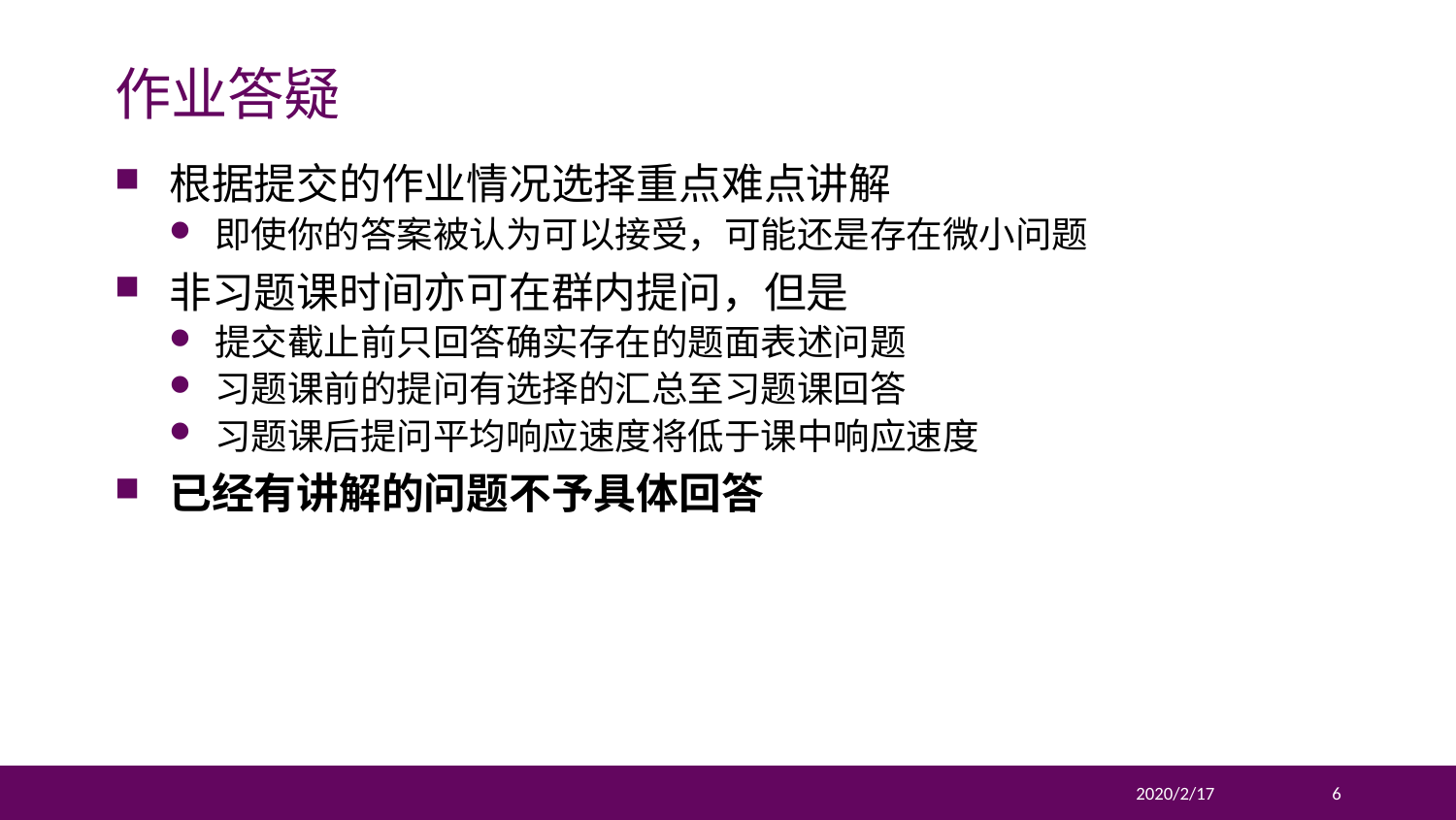

# 作业答疑
根据提交的作业情况选择重点难点讲解
即使你的答案被认为可以接受，可能还是存在微小问题
非习题课时间亦可在群内提问，但是
提交截止前只回答确实存在的题面表述问题
习题课前的提问有选择的汇总至习题课回答
习题课后提问平均响应速度将低于课中响应速度
已经有讲解的问题不予具体回答

2020/2/17
6